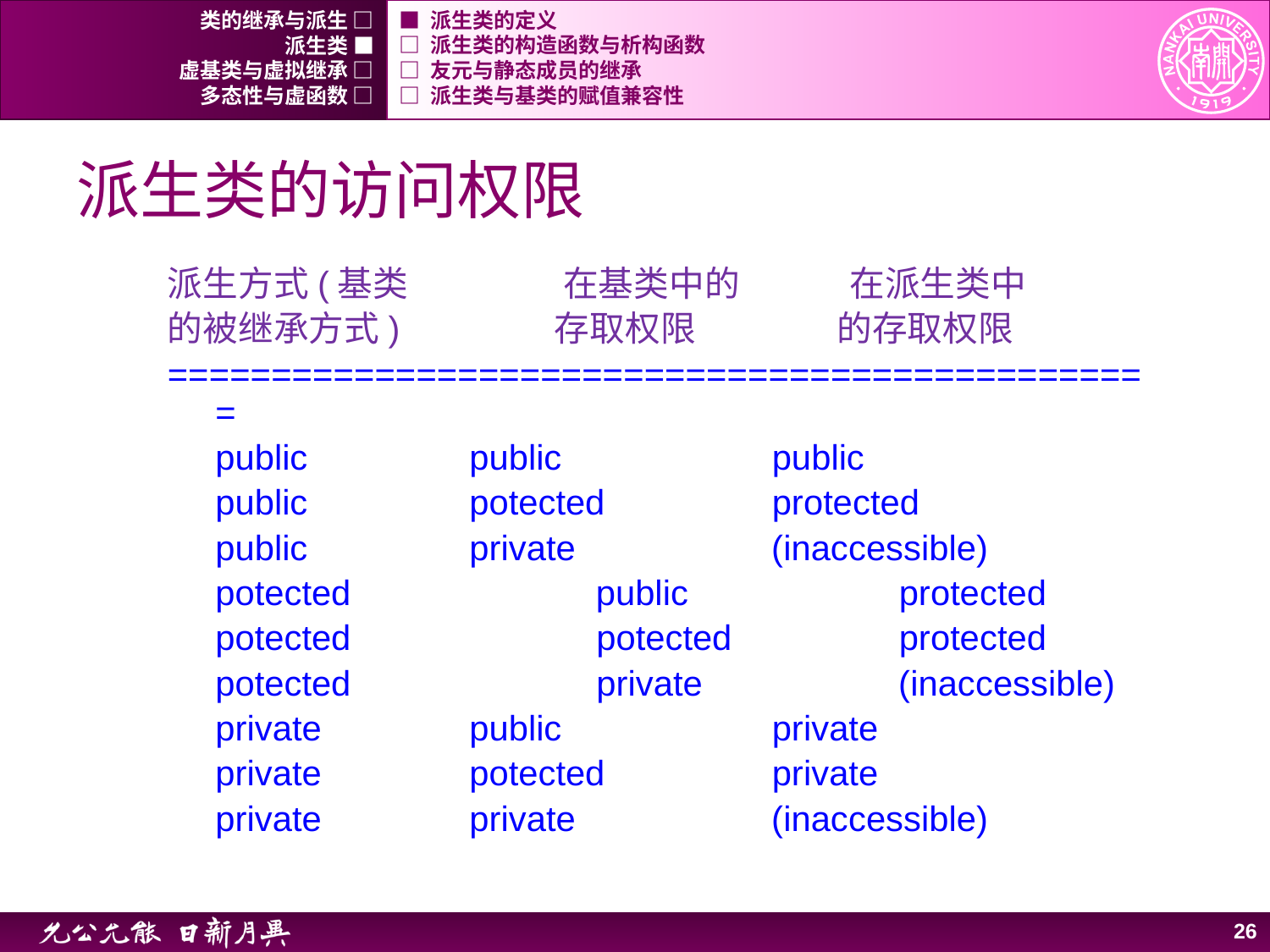

类的继承与派生 □
■ 派生类的定义
派生类 ■
□ 派生类的构造函数与析构函数
虚基类与虚拟继承 □
□ 友元与静态成员的继承
多态性与虚函数 □
□ 派生类与基类的赋值兼容性
# 派生类的访问权限
派生方式(基类 	            在基类中的              在派生类中
的被继承方式)               存取权限                  的存取权限
================================================
	public		public		     public
	public		potected	     protected
	public		private	                  (inaccessible)
	potected    	             public		     protected
	potected		potected	     protected
	potected		private	                  (inaccessible)
	private		public		     private
	private		potected	     private
	private		private	                  (inaccessible)
26